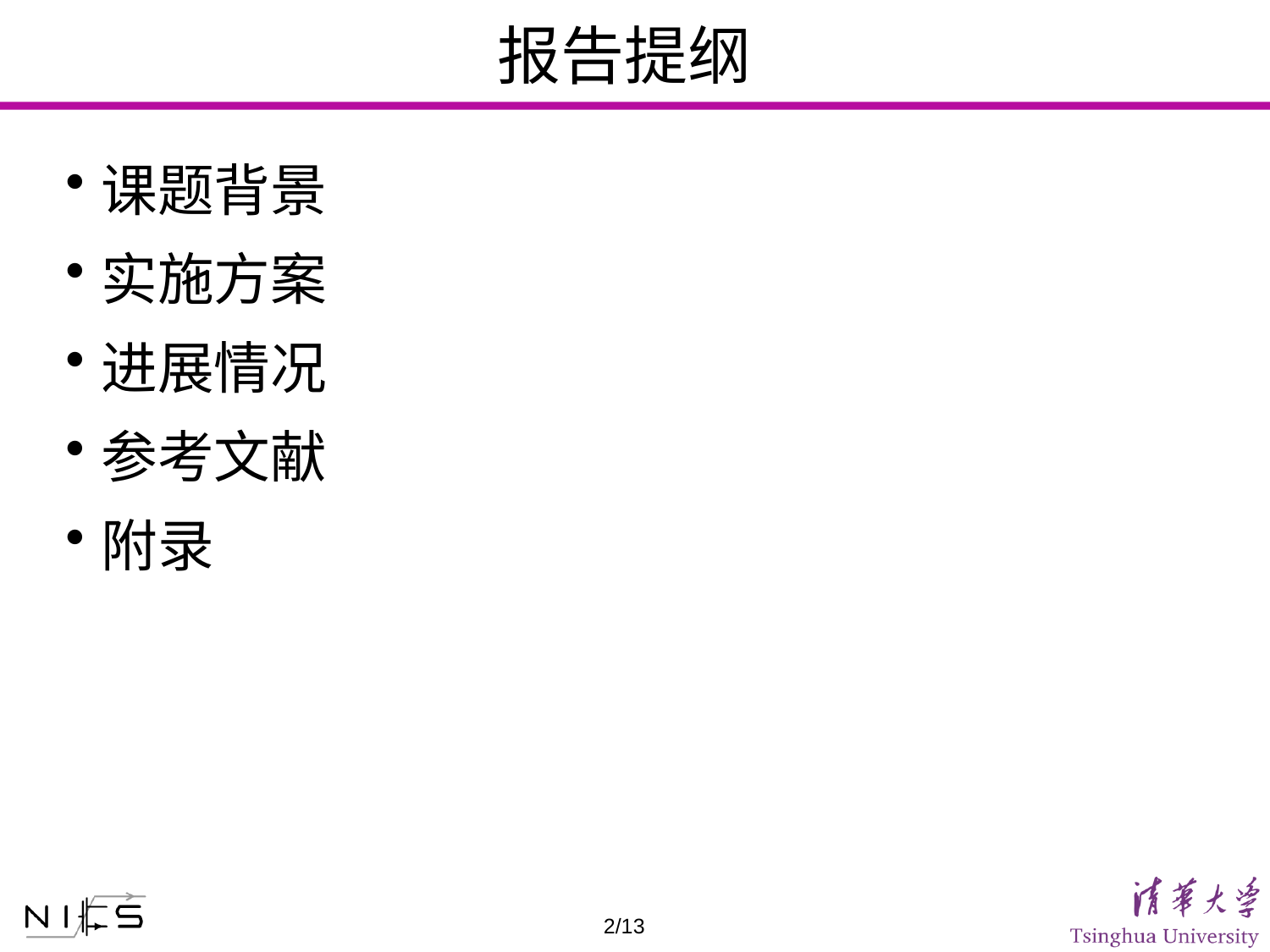

# 报告提纲
课题背景
实施方案
进展情况
参考文献
附录
2/13